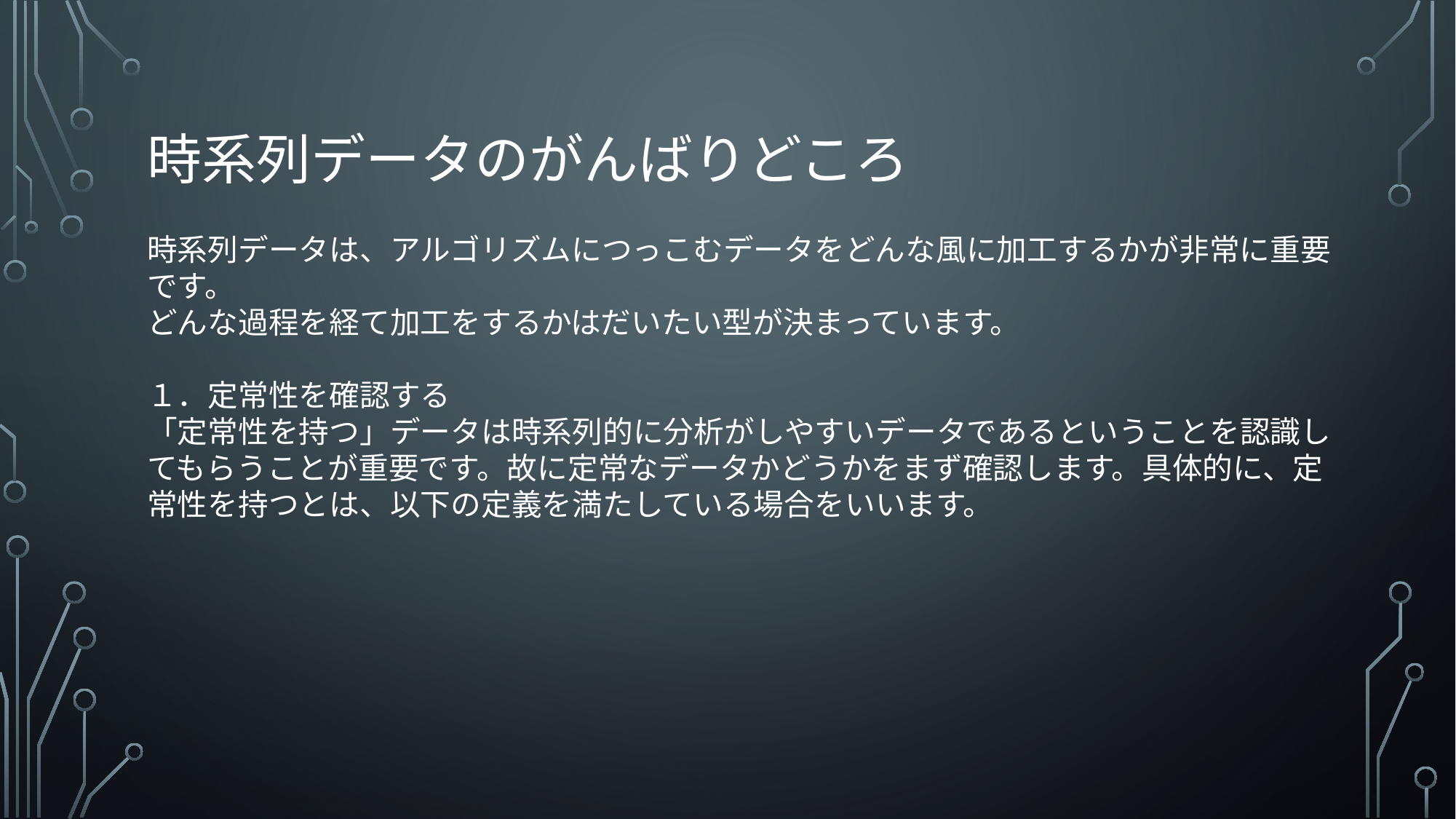

# 時系列データのがんばりどころ
時系列データは、アルゴリズムにつっこむデータをどんな風に加工するかが非常に重要です。
どんな過程を経て加工をするかはだいたい型が決まっています。

１．定常性を確認する
「定常性を持つ」データは時系列的に分析がしやすいデータであるということを認識してもらうことが重要です。故に定常なデータかどうかをまず確認します。具体的に、定常性を持つとは、以下の定義を満たしている場合をいいます。